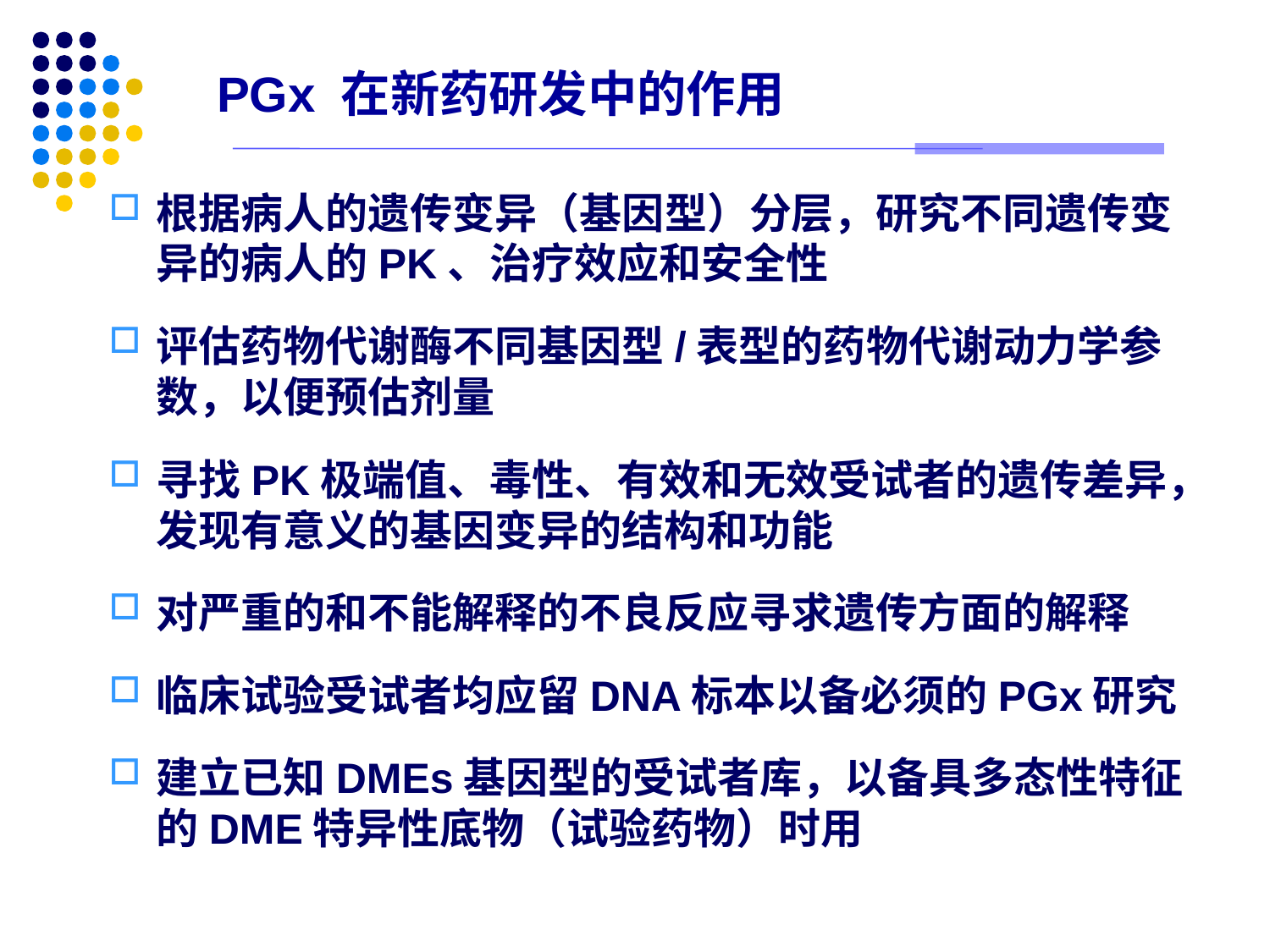

# PGx 在新药研发中的作用
根据病人的遗传变异（基因型）分层，研究不同遗传变异的病人的PK、治疗效应和安全性
评估药物代谢酶不同基因型/表型的药物代谢动力学参数，以便预估剂量
寻找PK极端值、毒性、有效和无效受试者的遗传差异，发现有意义的基因变异的结构和功能
对严重的和不能解释的不良反应寻求遗传方面的解释
临床试验受试者均应留DNA标本以备必须的PGx研究
建立已知DMEs基因型的受试者库，以备具多态性特征的DME特异性底物（试验药物）时用